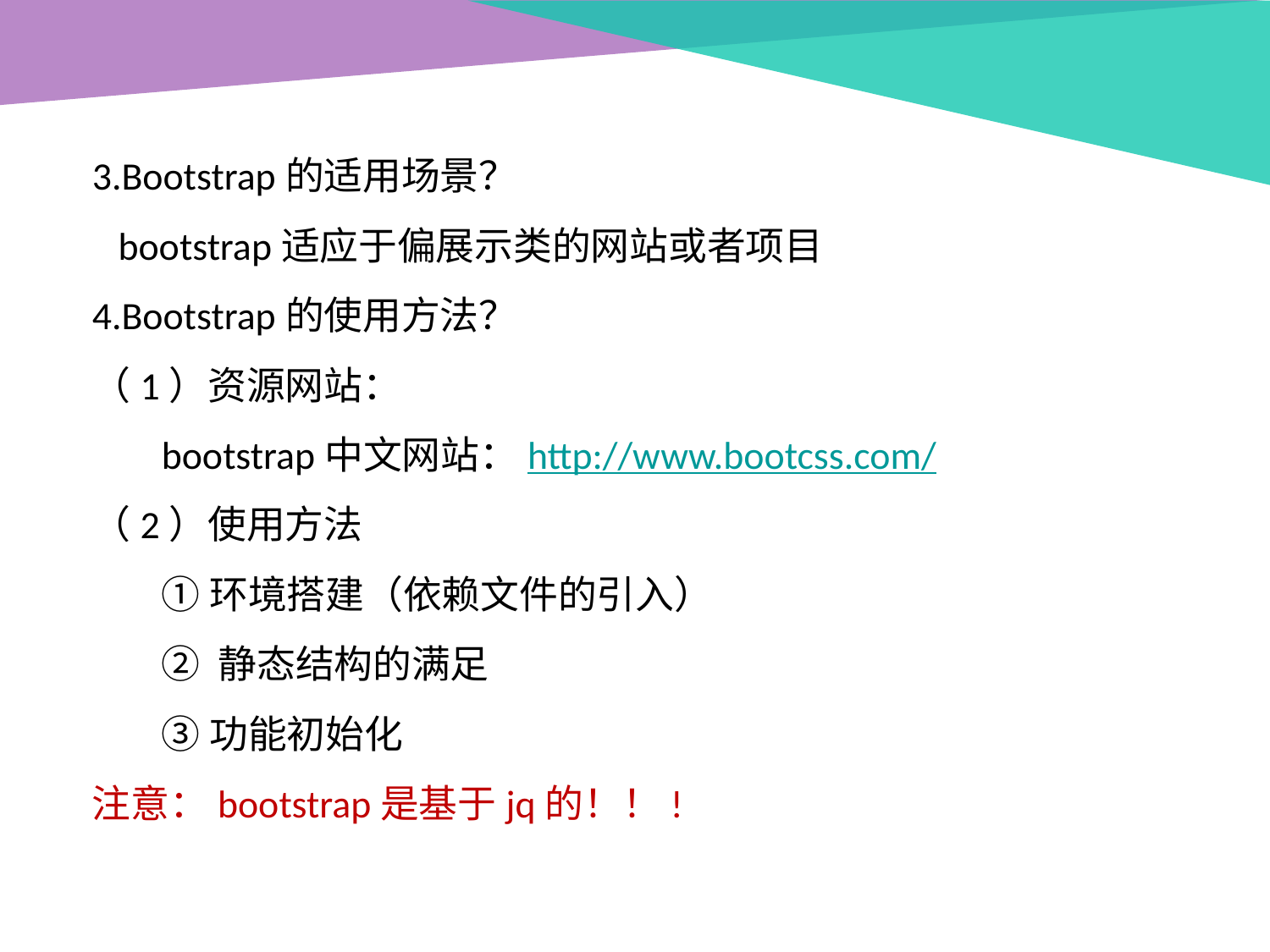

3.Bootstrap的适用场景？
   bootstrap适应于偏展示类的网站或者项目
4.Bootstrap的使用方法？
（1）资源网站：
        bootstrap中文网站：http://www.bootcss.com/
（2）使用方法
        ①环境搭建（依赖文件的引入）
        ② 静态结构的满足
        ③功能初始化
注意：bootstrap是基于jq的！！!